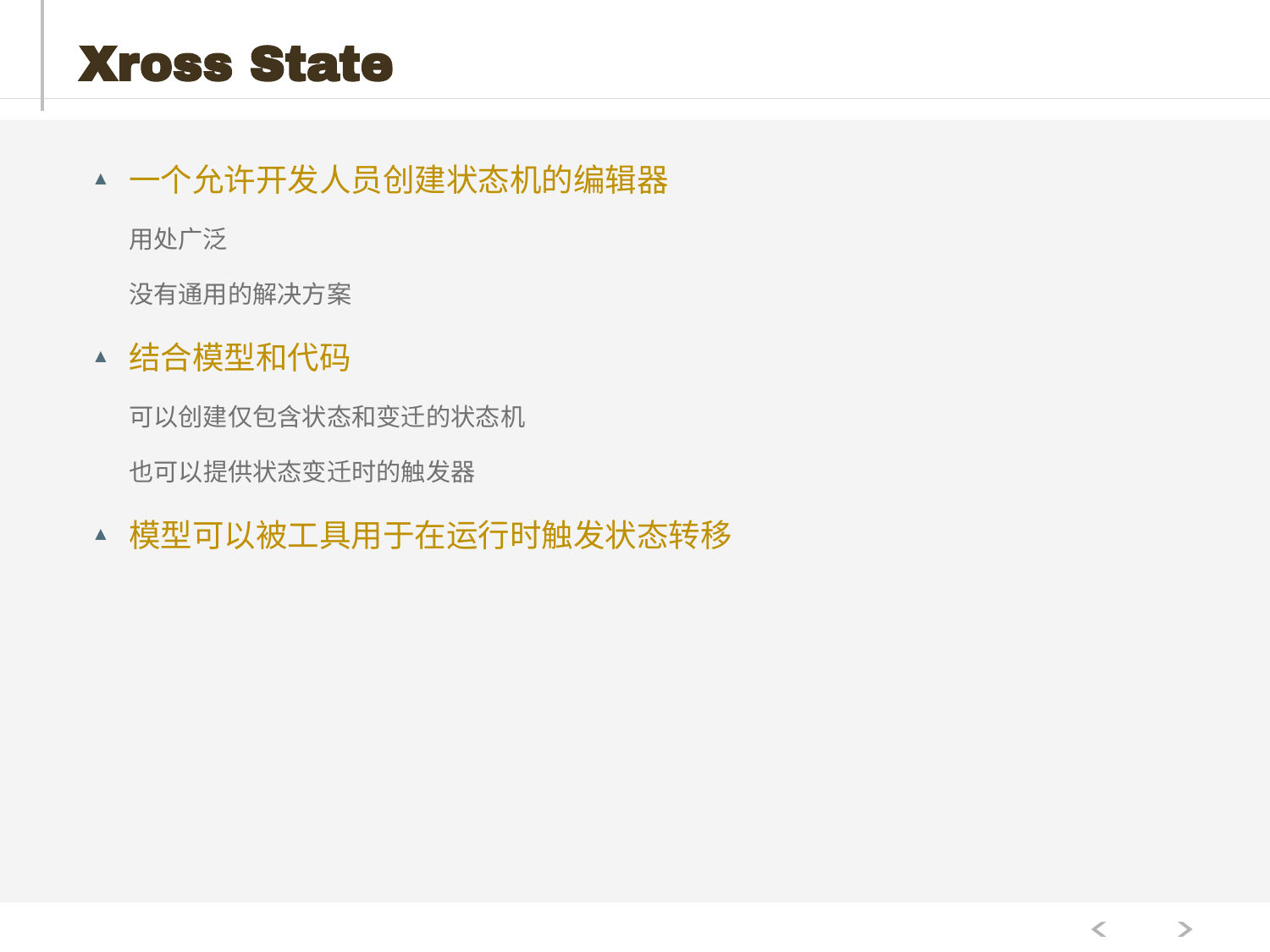

# Xross State
一个允许开发人员创建状态机的编辑器
用处广泛
没有通用的解决方案
结合模型和代码
可以创建仅包含状态和变迁的状态机
也可以提供状态变迁时的触发器
模型可以被工具用于在运行时触发状态转移